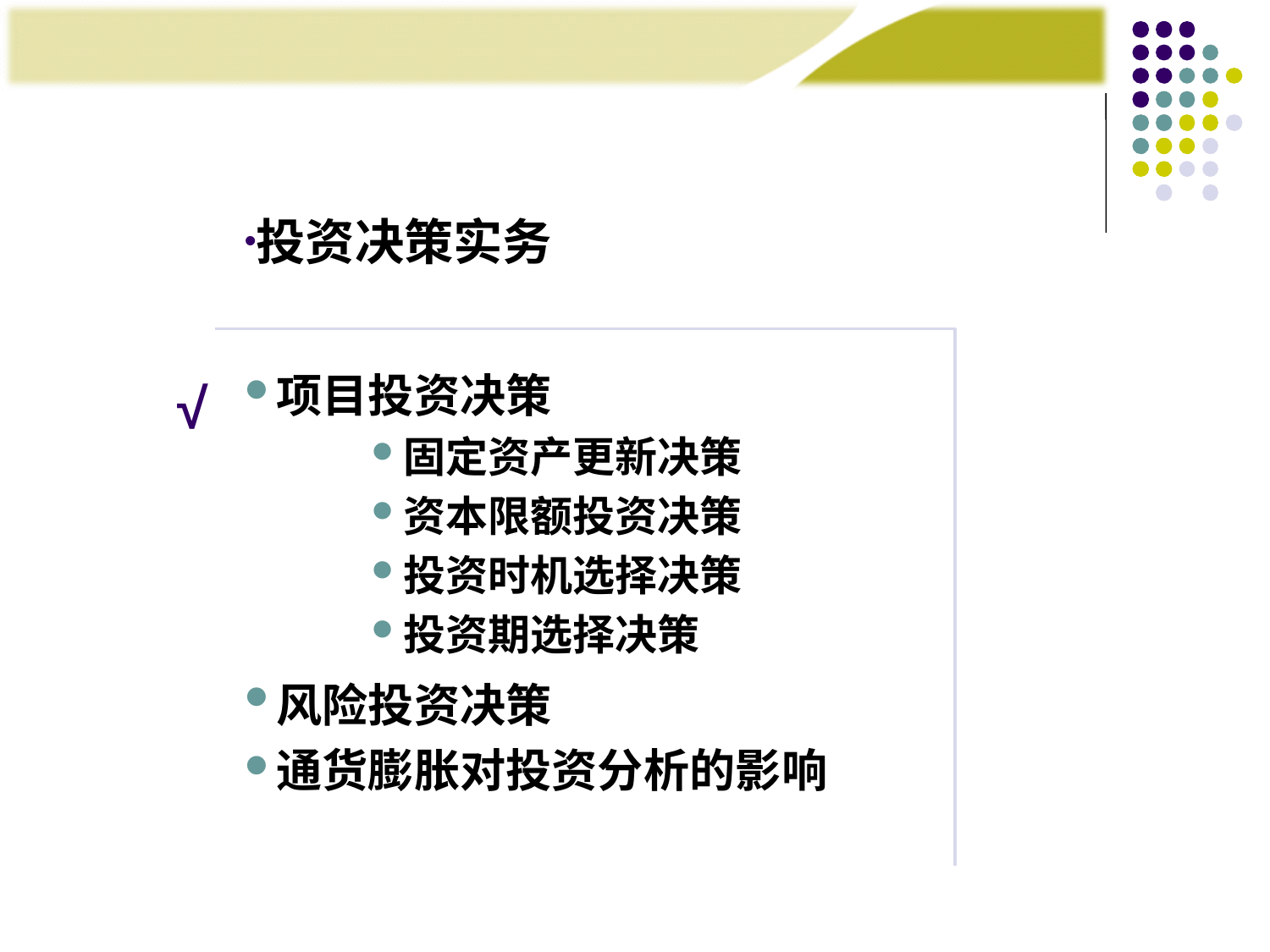

投资决策实务

项目投资决策
固定资产更新决策
资本限额投资决策
投资时机选择决策
投资期选择决策
风险投资决策
通货膨胀对投资分析的影响
√